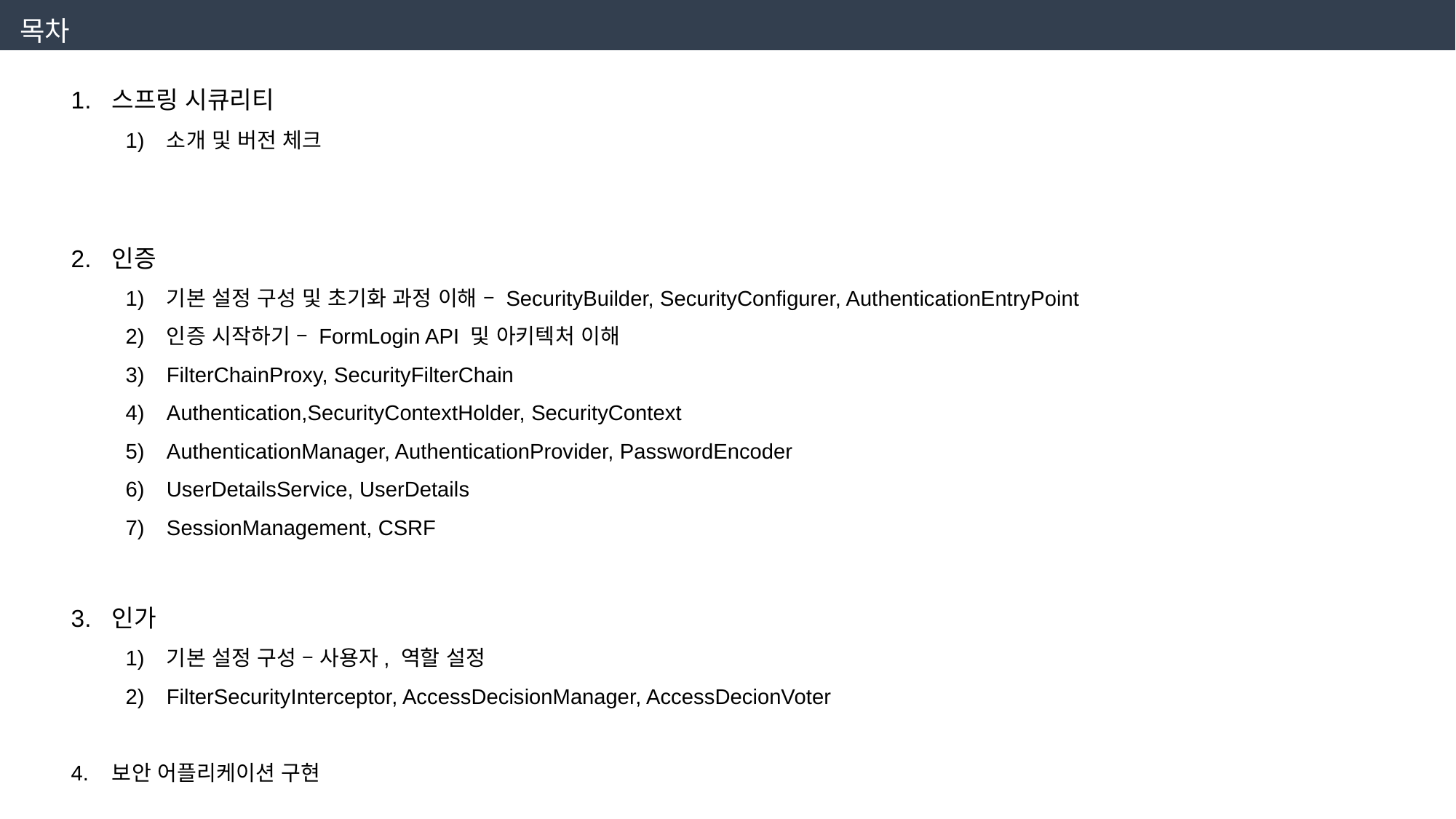

목차
스프링 시큐리티
소개 및 버전 체크

인증
기본 설정 구성 및 초기화 과정 이해 – SecurityBuilder, SecurityConfigurer, AuthenticationEntryPoint
인증 시작하기 – FormLogin API 및 아키텍처 이해
FilterChainProxy, SecurityFilterChain
Authentication,SecurityContextHolder, SecurityContext
AuthenticationManager, AuthenticationProvider, PasswordEncoder
UserDetailsService, UserDetails
SessionManagement, CSRF

인가
기본 설정 구성 – 사용자, 역할 설정
FilterSecurityInterceptor, AccessDecisionManager, AccessDecionVoter

보안 어플리케이션 구현